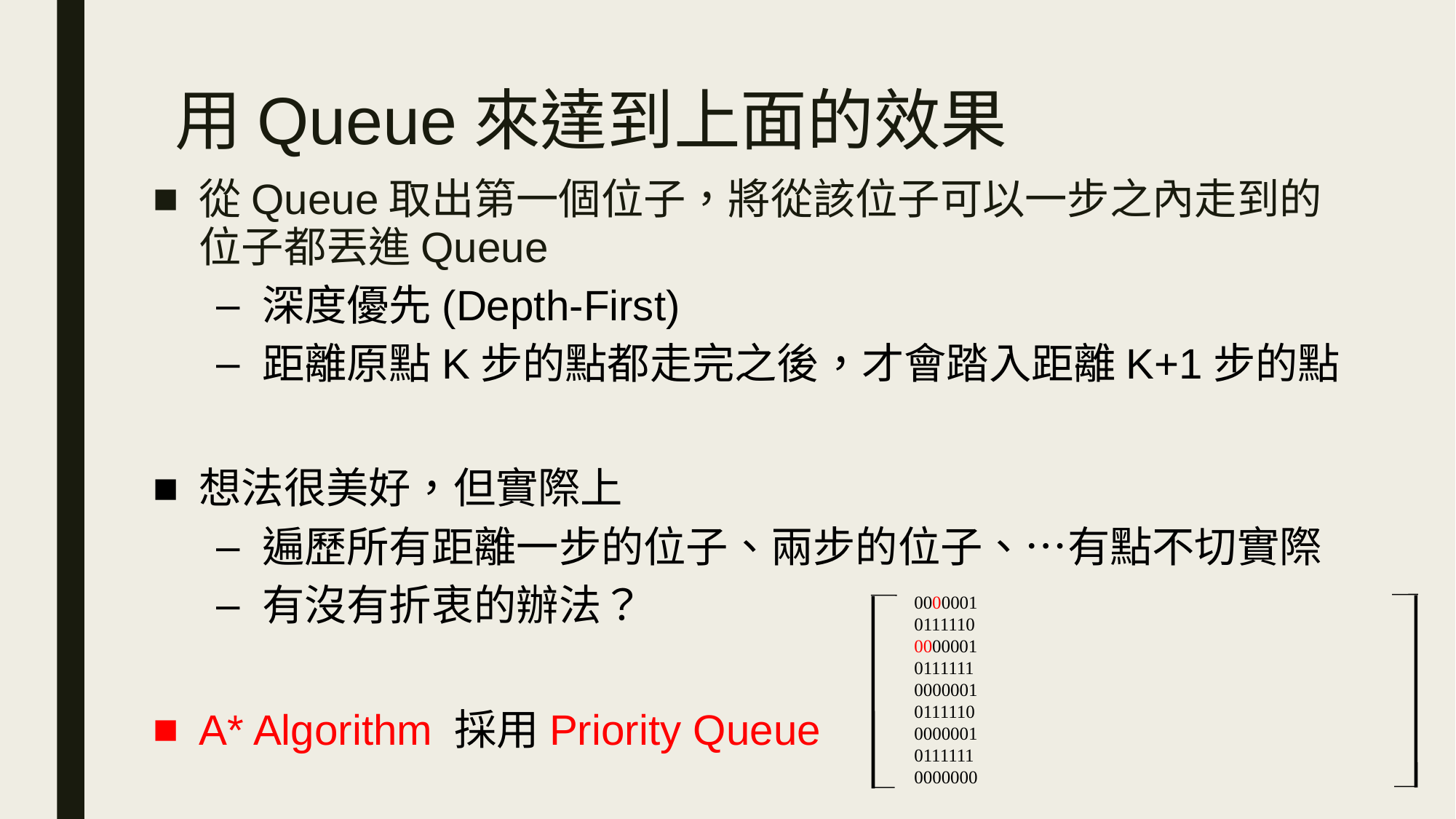

# 用Queue來達到上面的效果
從Queue取出第一個位子，將從該位子可以一步之內走到的位子都丟進Queue
深度優先(Depth-First)
距離原點K步的點都走完之後，才會踏入距離K+1步的點

想法很美好，但實際上
遍歷所有距離一步的位子、兩步的位子、…有點不切實際
有沒有折衷的辦法？

A* Algorithm 採用Priority Queue
0000001
0111110
0000001
0111111
0000001
0111110
0000001
0111111
0000000